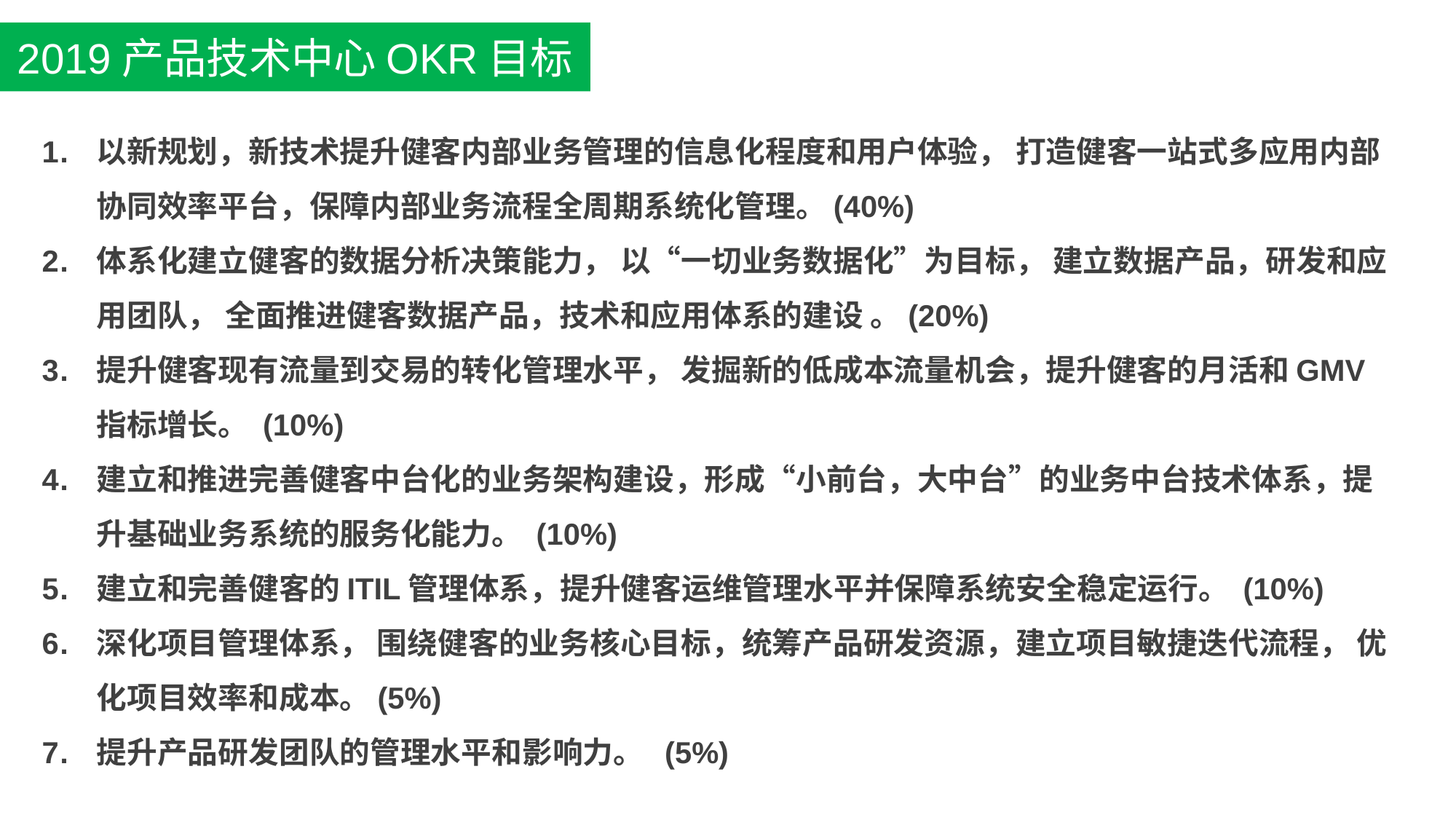

2019产品技术中心OKR目标
以新规划，新技术提升健客内部业务管理的信息化程度和用户体验， 打造健客一站式多应用内部协同效率平台，保障内部业务流程全周期系统化管理。(40%)
体系化建立健客的数据分析决策能力， 以“一切业务数据化”为目标， 建立数据产品，研发和应用团队， 全面推进健客数据产品，技术和应用体系的建设 。(20%)
提升健客现有流量到交易的转化管理水平， 发掘新的低成本流量机会，提升健客的月活和GMV指标增长。 (10%)
建立和推进完善健客中台化的业务架构建设，形成“小前台，大中台”的业务中台技术体系，提升基础业务系统的服务化能力。 (10%)
建立和完善健客的ITIL管理体系，提升健客运维管理水平并保障系统安全稳定运行。 (10%)
深化项目管理体系， 围绕健客的业务核心目标，统筹产品研发资源，建立项目敏捷迭代流程， 优化项目效率和成本。(5%)
提升产品研发团队的管理水平和影响力。  (5%)